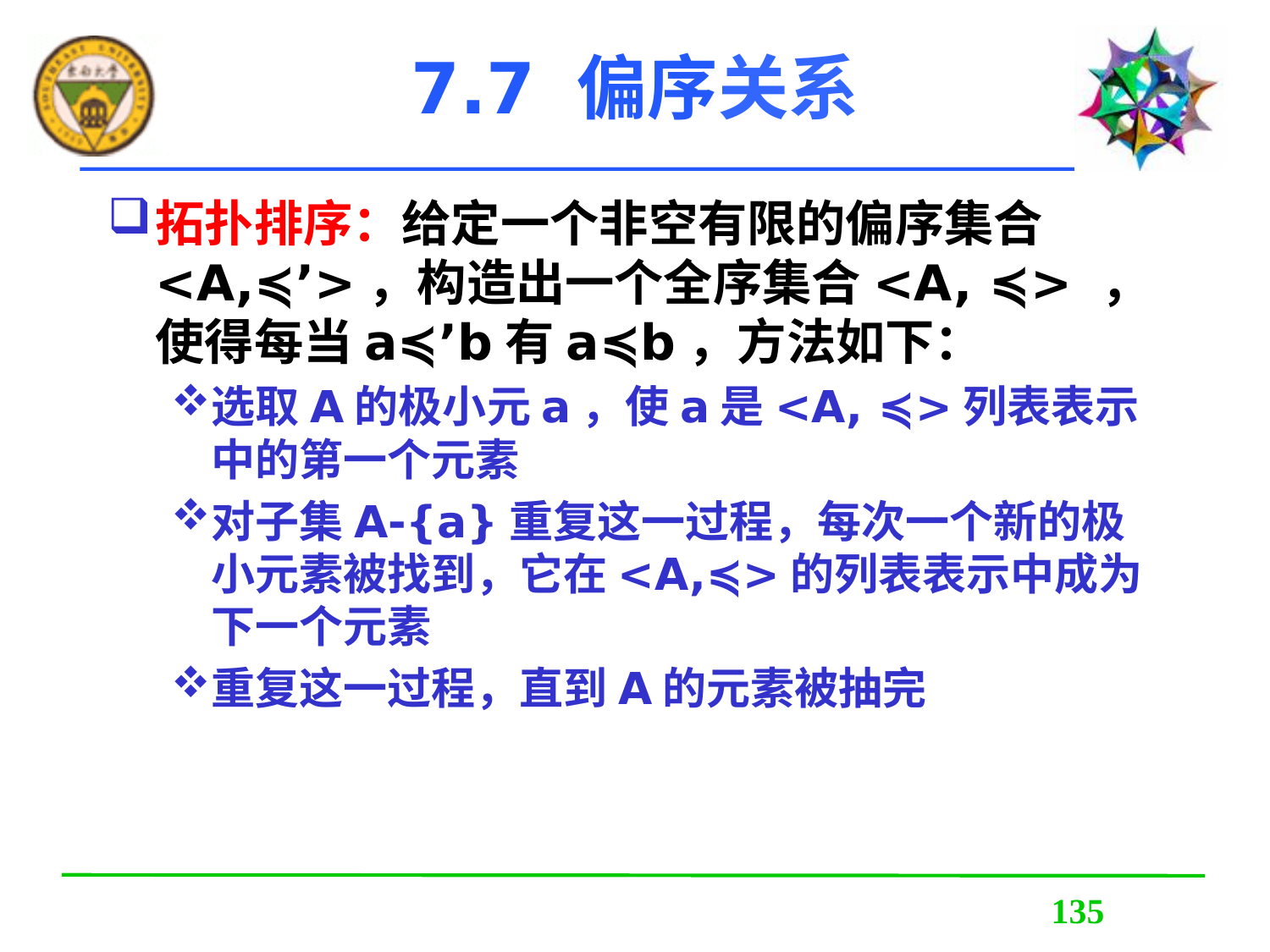

# 7.7 偏序关系
拓扑排序：给定一个非空有限的偏序集合<A,≼’>，构造出一个全序集合<A, ≼> ，使得每当a≼’b有a≼b，方法如下：
选取A的极小元a，使a是<A, ≼>列表表示中的第一个元素
对子集A-{a}重复这一过程，每次一个新的极小元素被找到，它在<A,≼>的列表表示中成为下一个元素
重复这一过程，直到A的元素被抽完